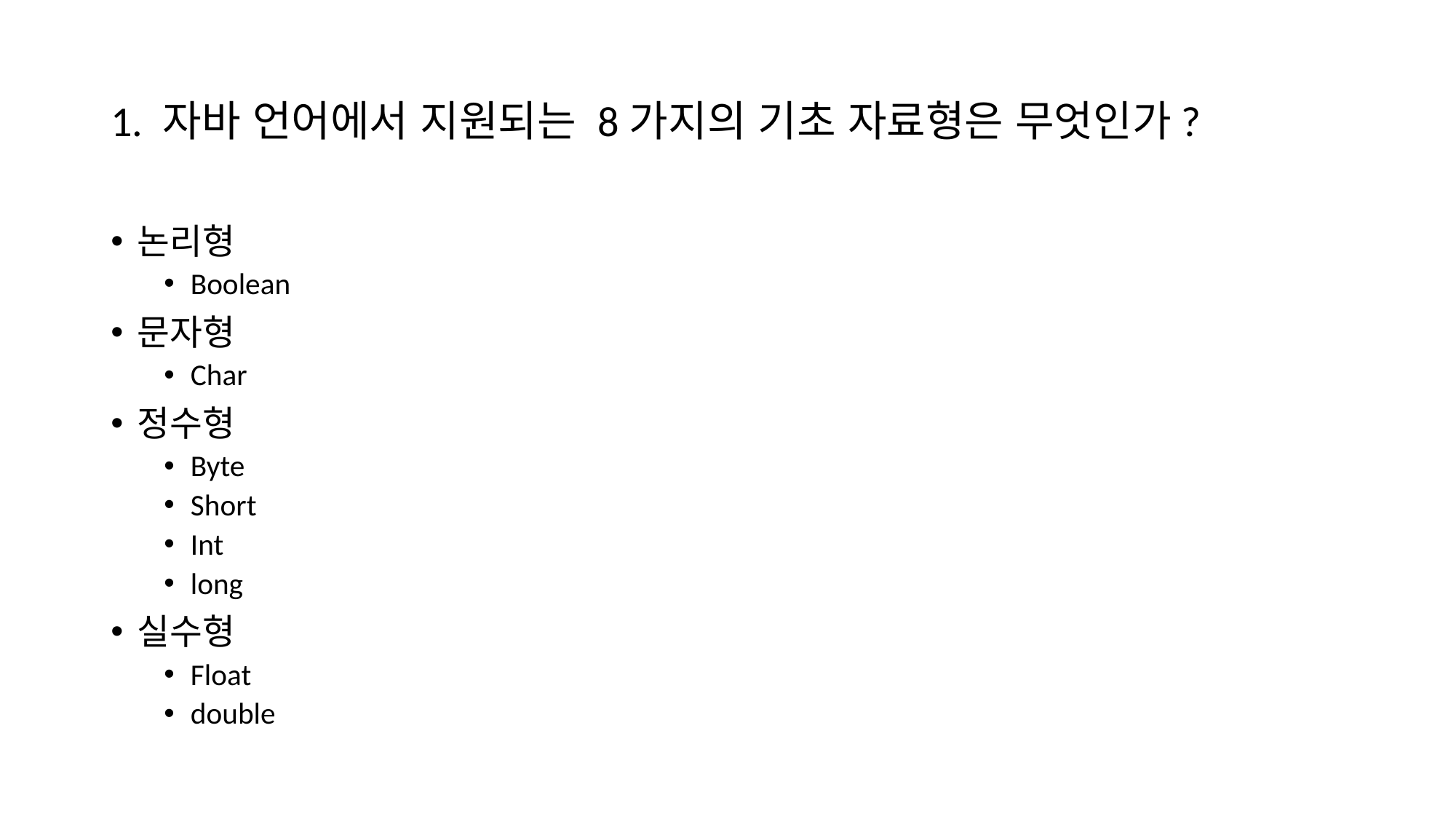

# 1. 자바 언어에서 지원되는 8가지의 기초 자료형은 무엇인가?
논리형
Boolean
문자형
Char
정수형
Byte
Short
Int
long
실수형
Float
double